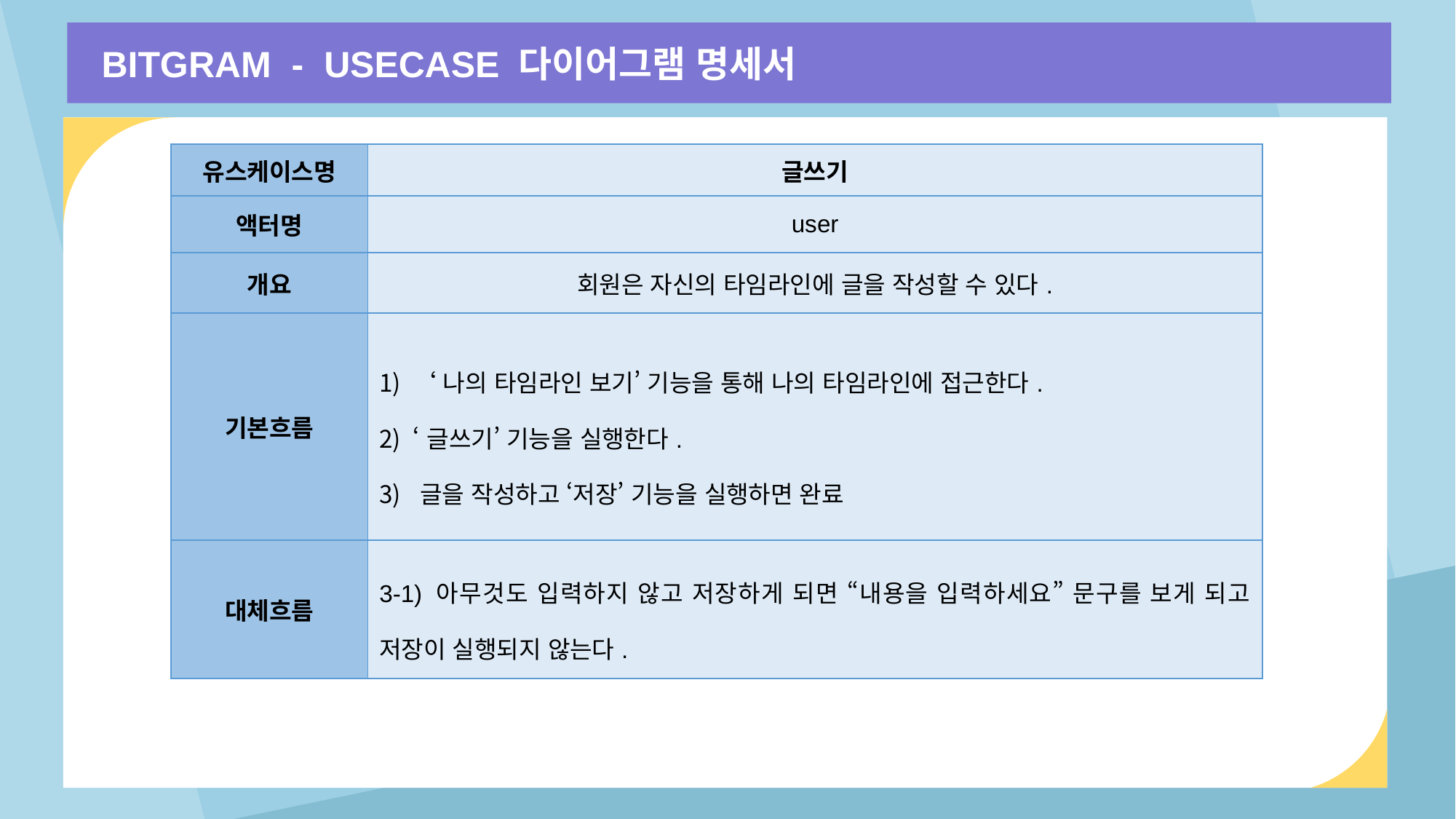

BITGRAM  -  USECASE 다이어그램 명세서

| 유스케이스명 | 글쓰기 |
| --- | --- |
| 액터명 | user |
| 개요 | 회원은 자신의 타임라인에 글을 작성할 수 있다. |
| 기본흐름 | ‘나의 타임라인 보기’ 기능을 통해 나의 타임라인에 접근한다. ‘글쓰기’ 기능을 실행한다. 글을 작성하고 ‘저장’ 기능을 실행하면 완료 |
| 대체흐름 | 3-1) 아무것도 입력하지 않고 저장하게 되면 “내용을 입력하세요” 문구를 보게 되고 저장이 실행되지 않는다. |